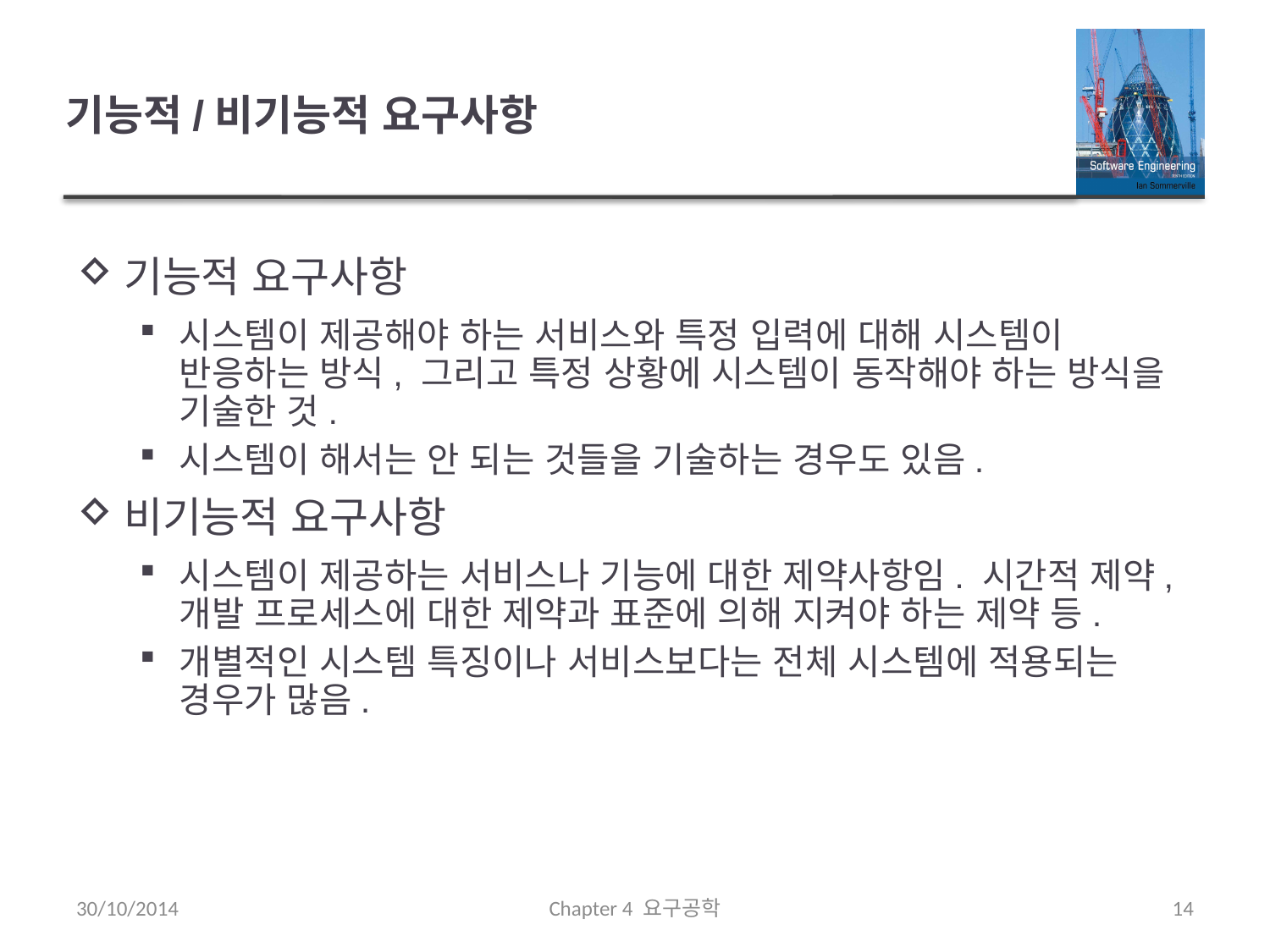

# 기능적/비기능적 요구사항
기능적 요구사항
시스템이 제공해야 하는 서비스와 특정 입력에 대해 시스템이 반응하는 방식, 그리고 특정 상황에 시스템이 동작해야 하는 방식을 기술한 것.
시스템이 해서는 안 되는 것들을 기술하는 경우도 있음.
비기능적 요구사항
시스템이 제공하는 서비스나 기능에 대한 제약사항임. 시간적 제약, 개발 프로세스에 대한 제약과 표준에 의해 지켜야 하는 제약 등.
개별적인 시스템 특징이나 서비스보다는 전체 시스템에 적용되는 경우가 많음.
30/10/2014
Chapter 4 요구공학
14